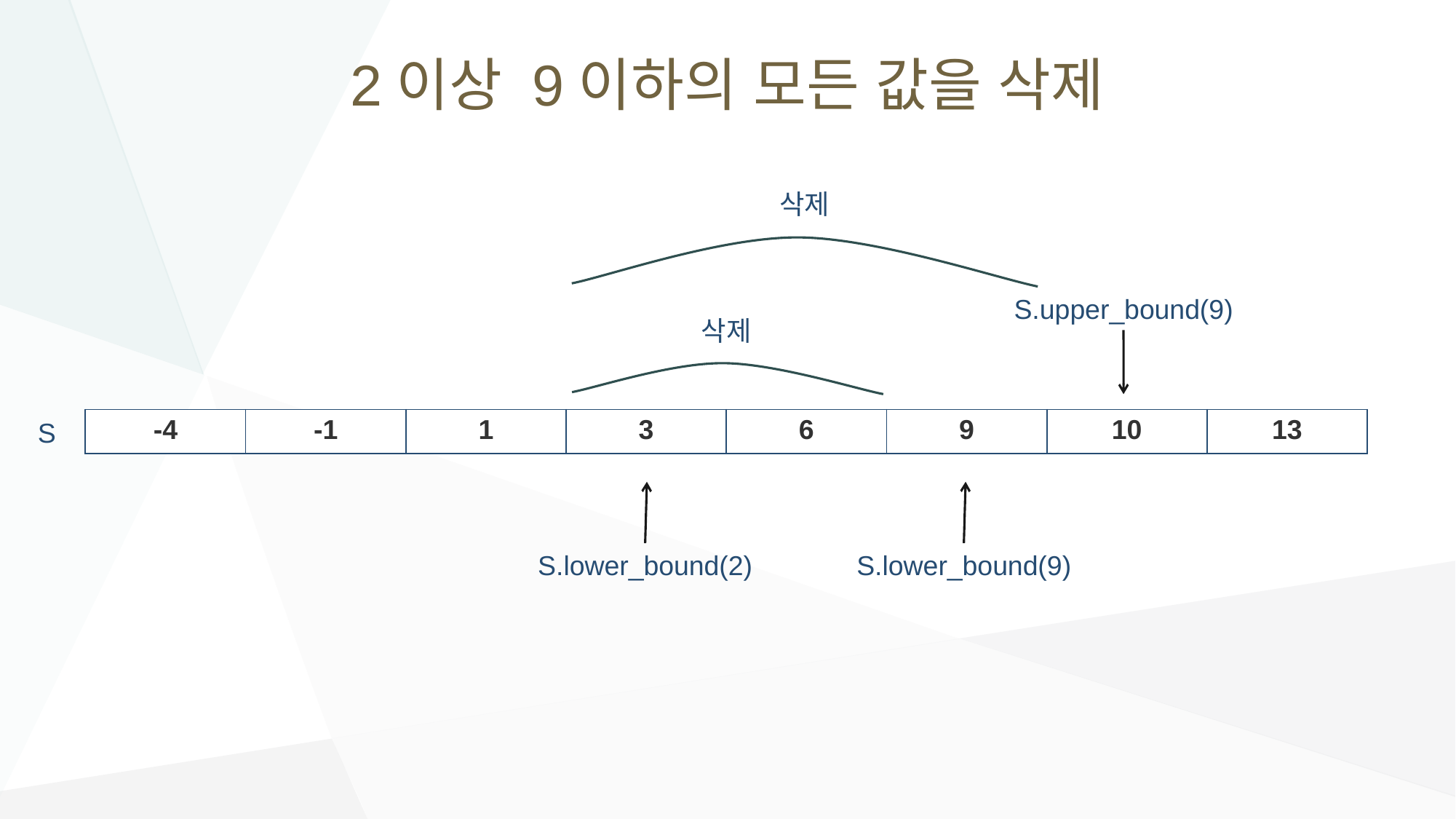

# 2이상 9이하의 모든 값을 삭제
삭제

S.upper_bound(9)
삭제

| -4 | -1 | 1 | 3 | 6 | 9 | 10 | 13 |
| --- | --- | --- | --- | --- | --- | --- | --- |
S
S.lower_bound(2)
S.lower_bound(9)